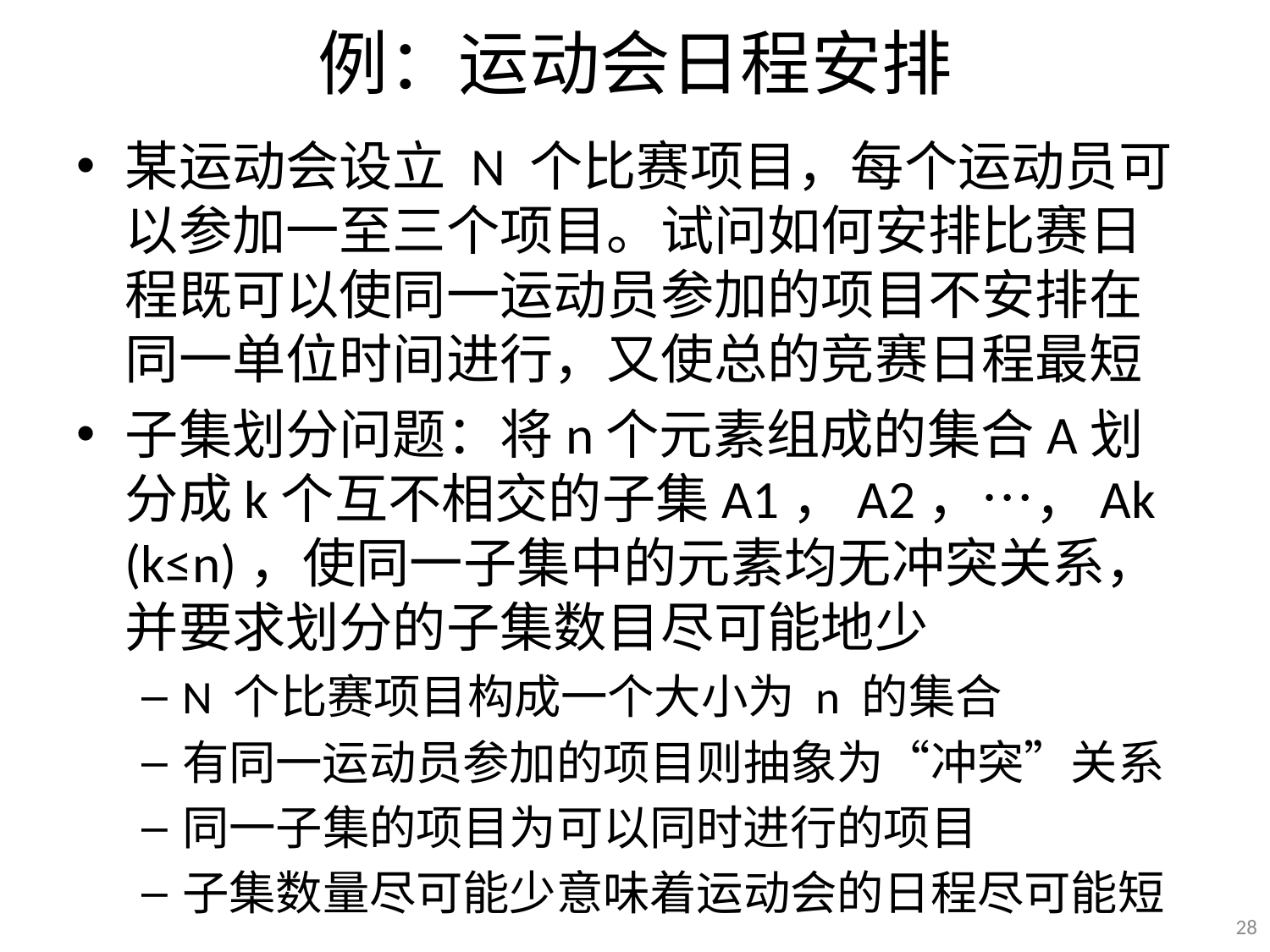

# 例：运动会日程安排
某运动会设立 N 个比赛项目，每个运动员可以参加一至三个项目。试问如何安排比赛日程既可以使同一运动员参加的项目不安排在同一单位时间进行，又使总的竞赛日程最短
子集划分问题：将n个元素组成的集合A划分成k个互不相交的子集A1，A2，…，Ak (k≤n)，使同一子集中的元素均无冲突关系，并要求划分的子集数目尽可能地少
N 个比赛项目构成一个大小为 n 的集合
有同一运动员参加的项目则抽象为“冲突”关系
同一子集的项目为可以同时进行的项目
子集数量尽可能少意味着运动会的日程尽可能短
28